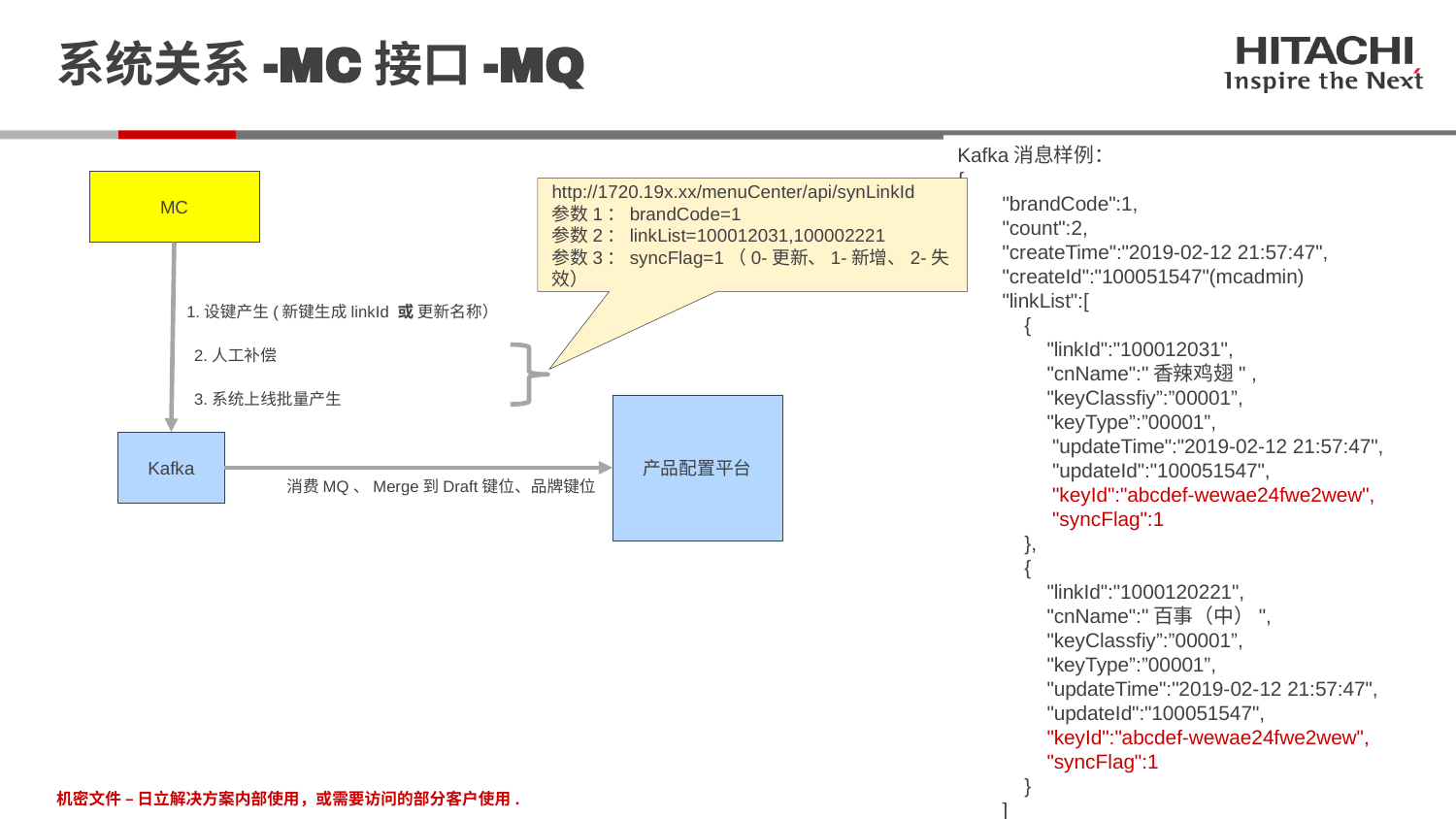

# 系统关系-MC接口-MQ
MC
Kafka消息样例：
{
        "brandCode":1,
        "count":2,
        "createTime":"2019-02-12 21:57:47",
        "createId":"100051547"(mcadmin)
        "linkList":[
            {
                "linkId":"100012031",
                "cnName":"香辣鸡翅" ,
                "keyClassfiy”:”00001”,
                "keyType”:”00001”,
                 "updateTime":"2019-02-12 21:57:47",
                 "updateId":"100051547",
                 "keyId":"abcdef-wewae24fwe2wew",
                 "syncFlag":1
            },
            {
                "linkId":"1000120221",
                "cnName":"百事（中）",
                "keyClassfiy”:”00001”,
                "keyType”:”00001”,
                "updateTime":"2019-02-12 21:57:47",
                "updateId":"100051547",
                "keyId":"abcdef-wewae24fwe2wew",
                "syncFlag":1
            }
        ]
    }
http://1720.19x.xx/menuCenter/api/synLinkId
参数1：brandCode=1
参数2：linkList=100012031,100002221
参数3：syncFlag=1（0-更新、1-新增、2-失效）
1.设键产生(新键生成linkId 或 更新名称）
2.人工补偿

3.系统上线批量产生
产品配置平台
Kafka
消费MQ、Merge到Draft键位、品牌键位